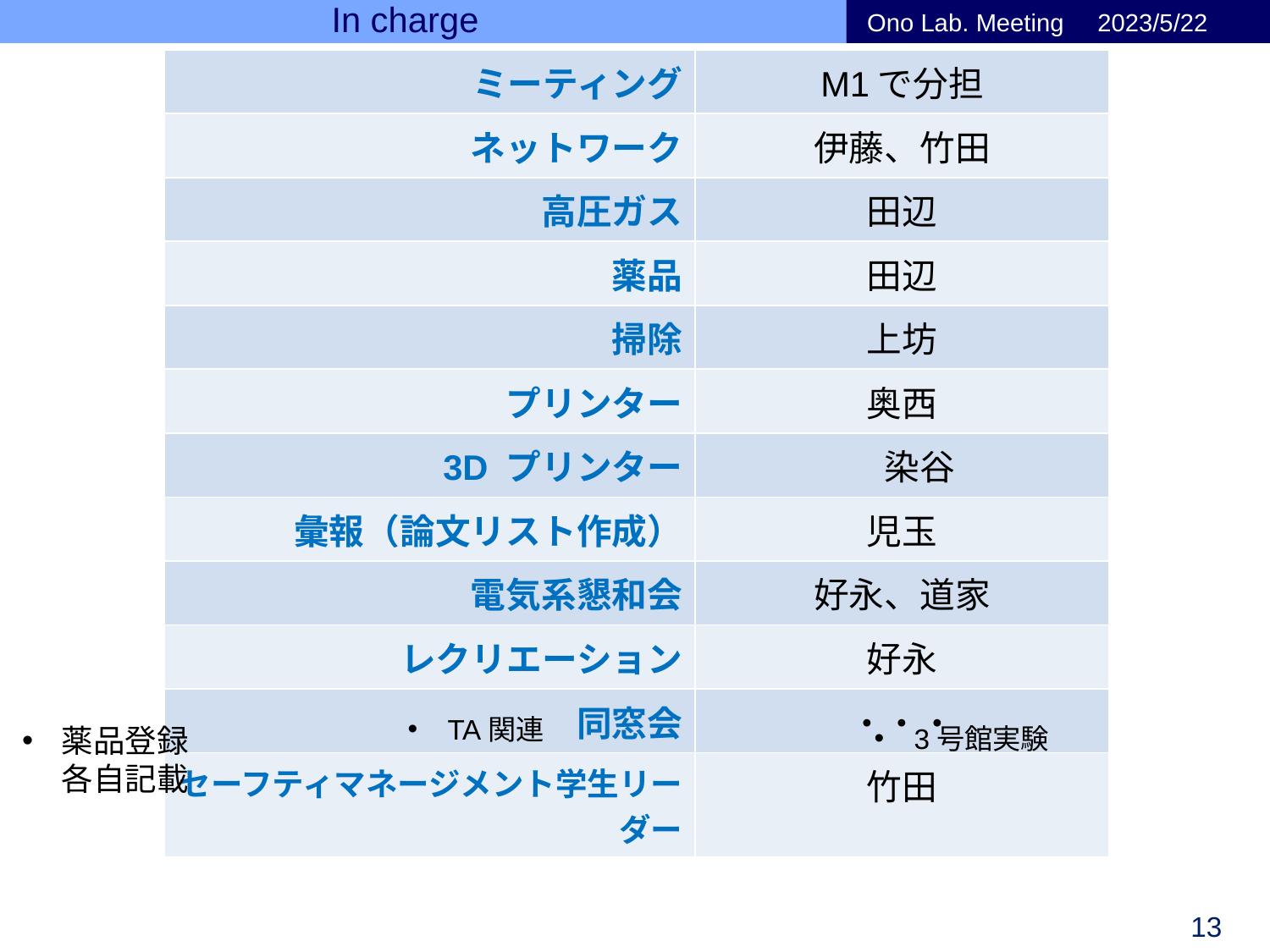

# In charge
2023/5/22
Ono Lab. Meeting
| ミーティング | M1で分担 |
| --- | --- |
| ネットワーク | 伊藤、竹田 |
| 高圧ガス | 田辺 |
| 薬品 | 田辺 |
| 掃除 | 上坊 |
| プリンター | 奥西 |
| 3D プリンター | 染谷 |
| 彙報（論文リスト作成） | 児玉 |
| 電気系懇和会 | 好永、道家 |
| レクリエーション | 好永 |
| 同窓会 | ・・・ |
| セーフティマネージメント学生リーダー | 竹田 |
TA関連

3号館実験

薬品登録
各自記載
13